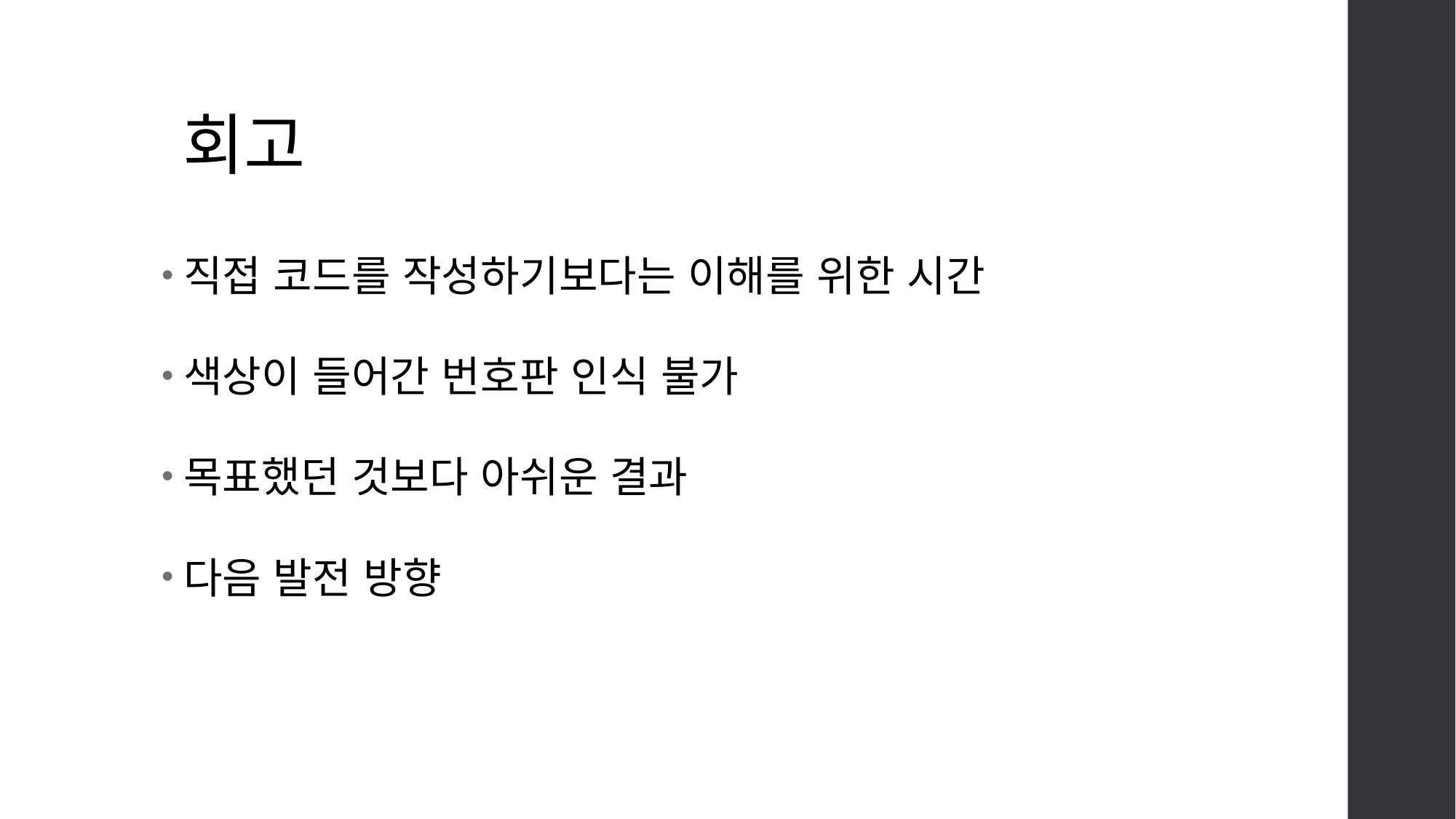

# 회고
직접 코드를 작성하기보다는 이해를 위한 시간
색상이 들어간 번호판 인식 불가
목표했던 것보다 아쉬운 결과
다음 발전 방향